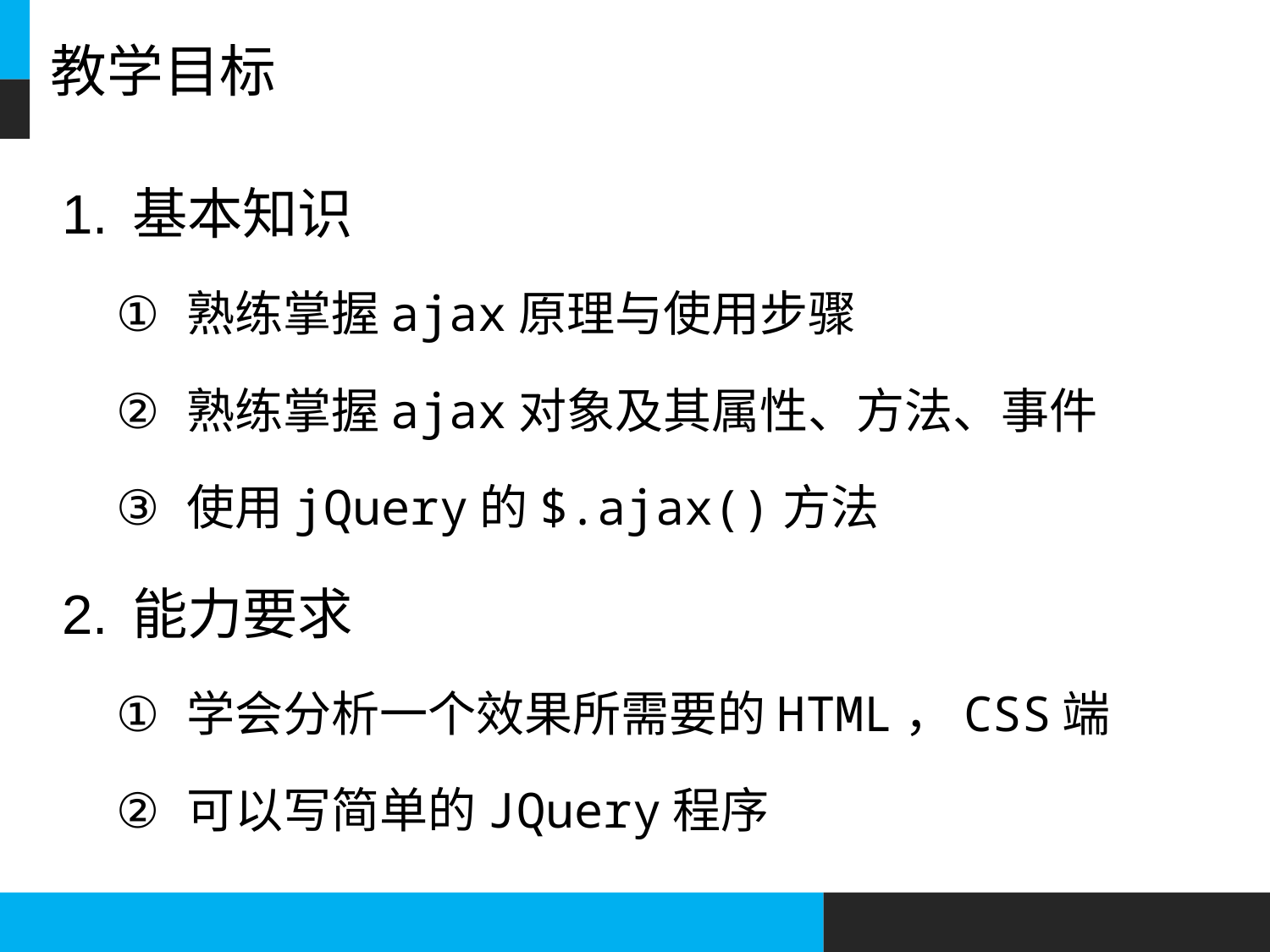

# 教学目标
基本知识
熟练掌握ajax原理与使用步骤
熟练掌握ajax对象及其属性、方法、事件
使用jQuery的$.ajax()方法
能力要求
学会分析一个效果所需要的HTML，CSS端
可以写简单的JQuery程序